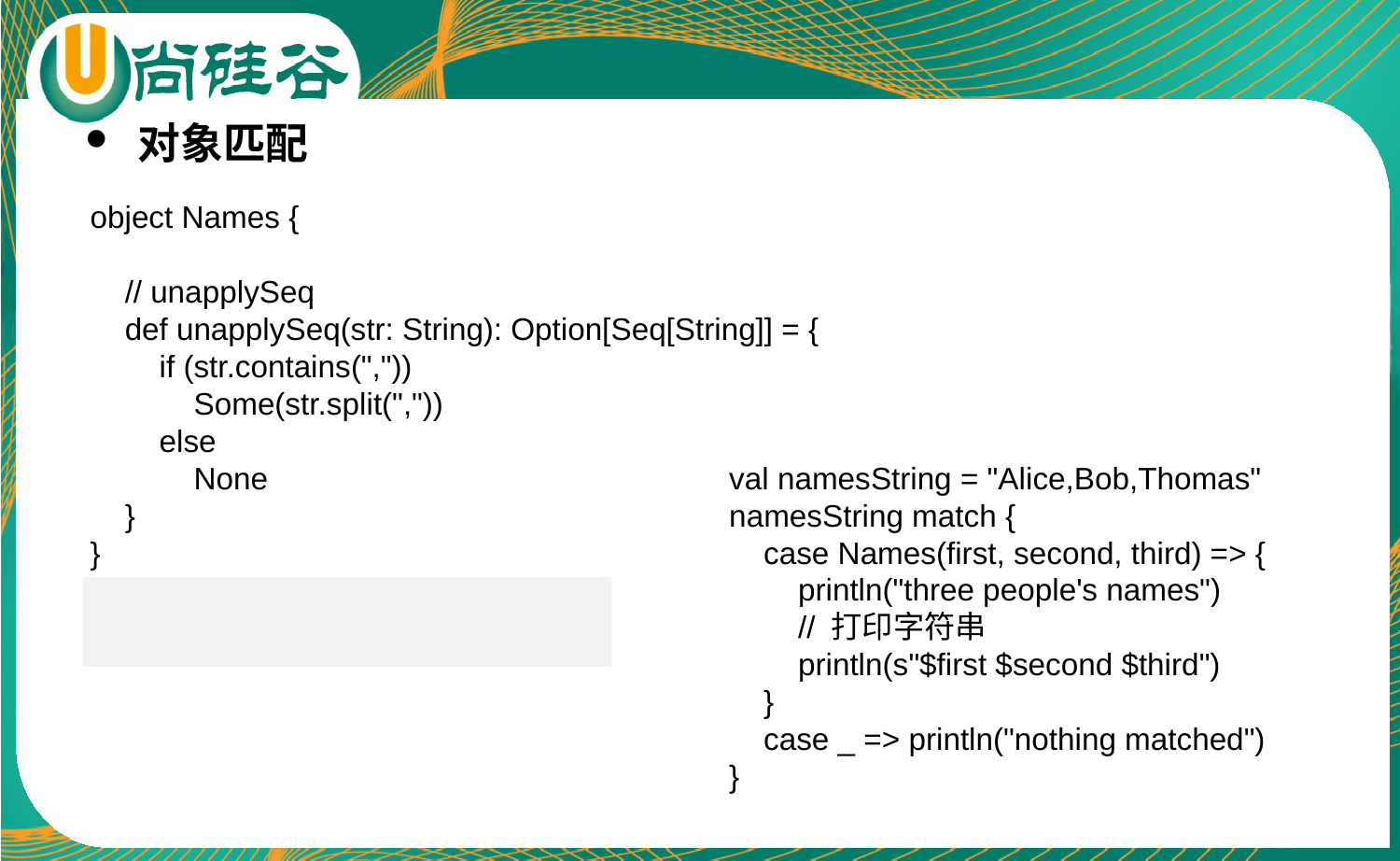

对象匹配
object Names {

    // unapplySeq
    def unapplySeq(str: String): Option[Seq[String]] = {
        if (str.contains(","))
            Some(str.split(","))
        else
            None
    }
}

val namesString = "Alice,Bob,Thomas"
namesString match {
    case Names(first, second, third) => {
        println("three people's names")
        // 打印字符串
        println(s"$first $second $third")
    }
    case _ => println("nothing matched")
}